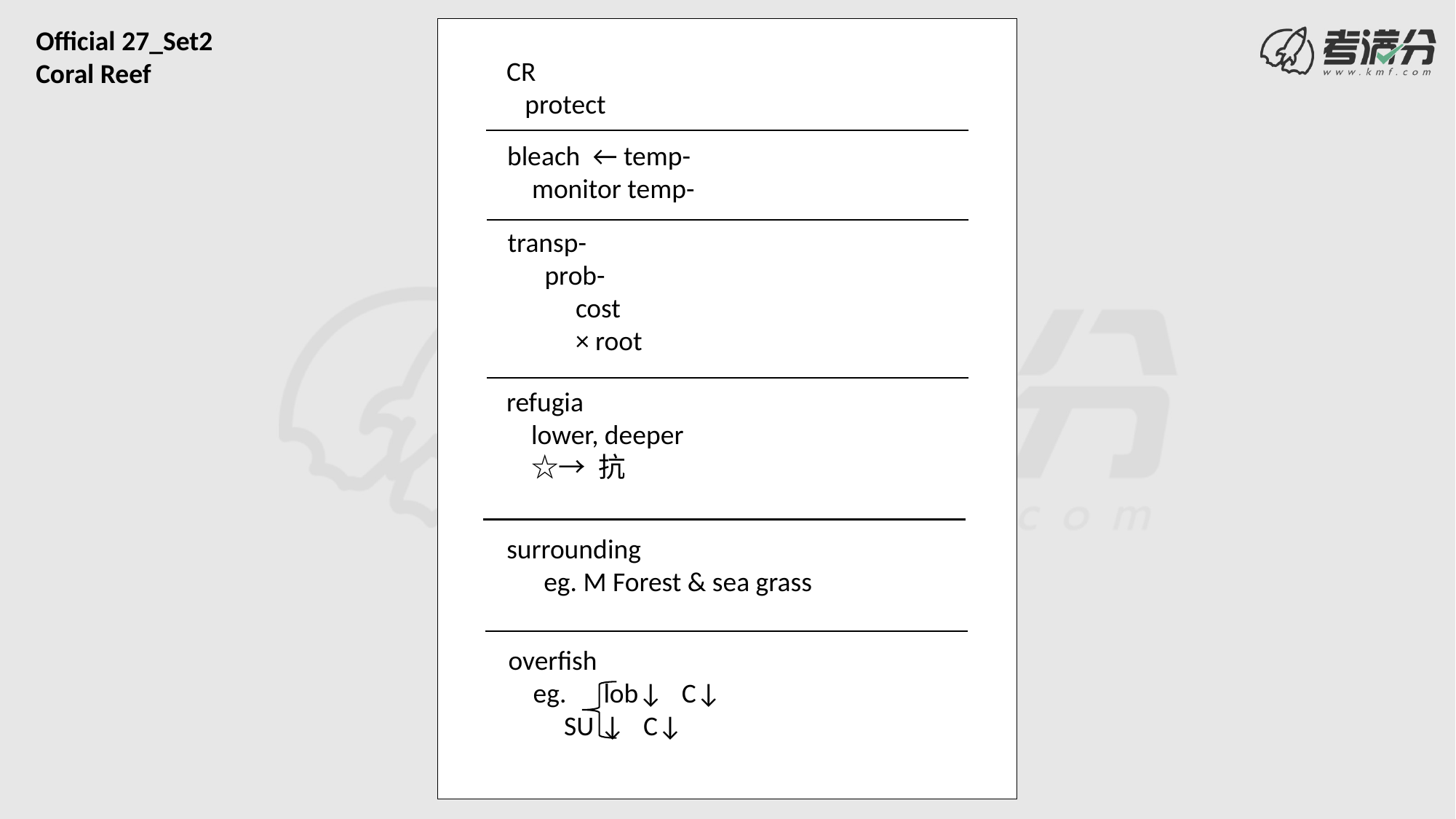

Official 27_Set2
Coral Reef

CR
   protect
bleach  ← temp-
    monitor temp-
transp-
      prob-
           cost
           × root
refugia
    lower, deeper
    ☆→ 抗
surrounding
      eg. M Forest & sea grass
overfish
    eg.      lob↓   C↓
         SU ↓   C↓